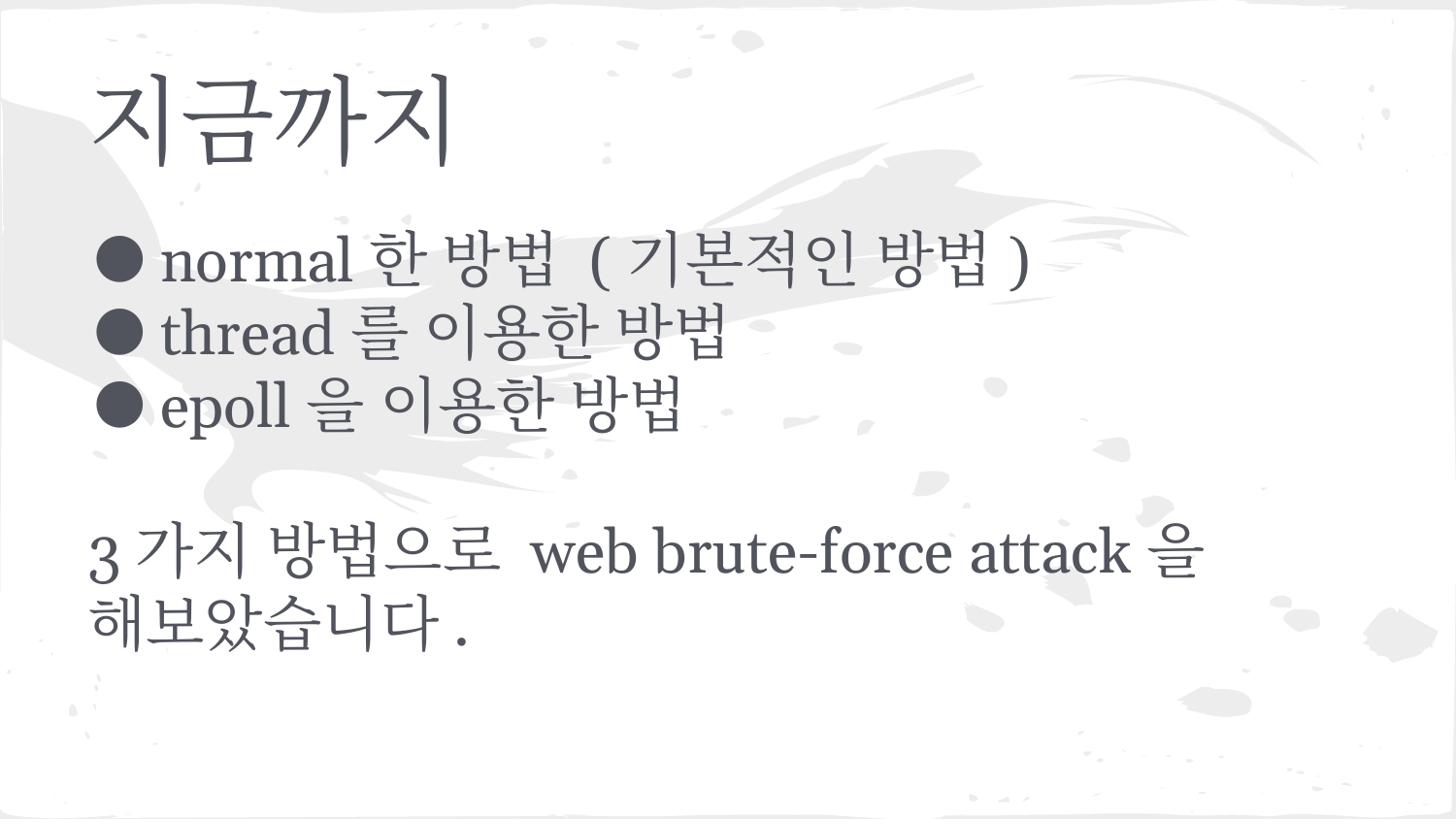

# 지금까지
normal한 방법 (기본적인 방법)
thread를 이용한 방법
epoll을 이용한 방법

3가지 방법으로 web brute-force attack을 해보았습니다.